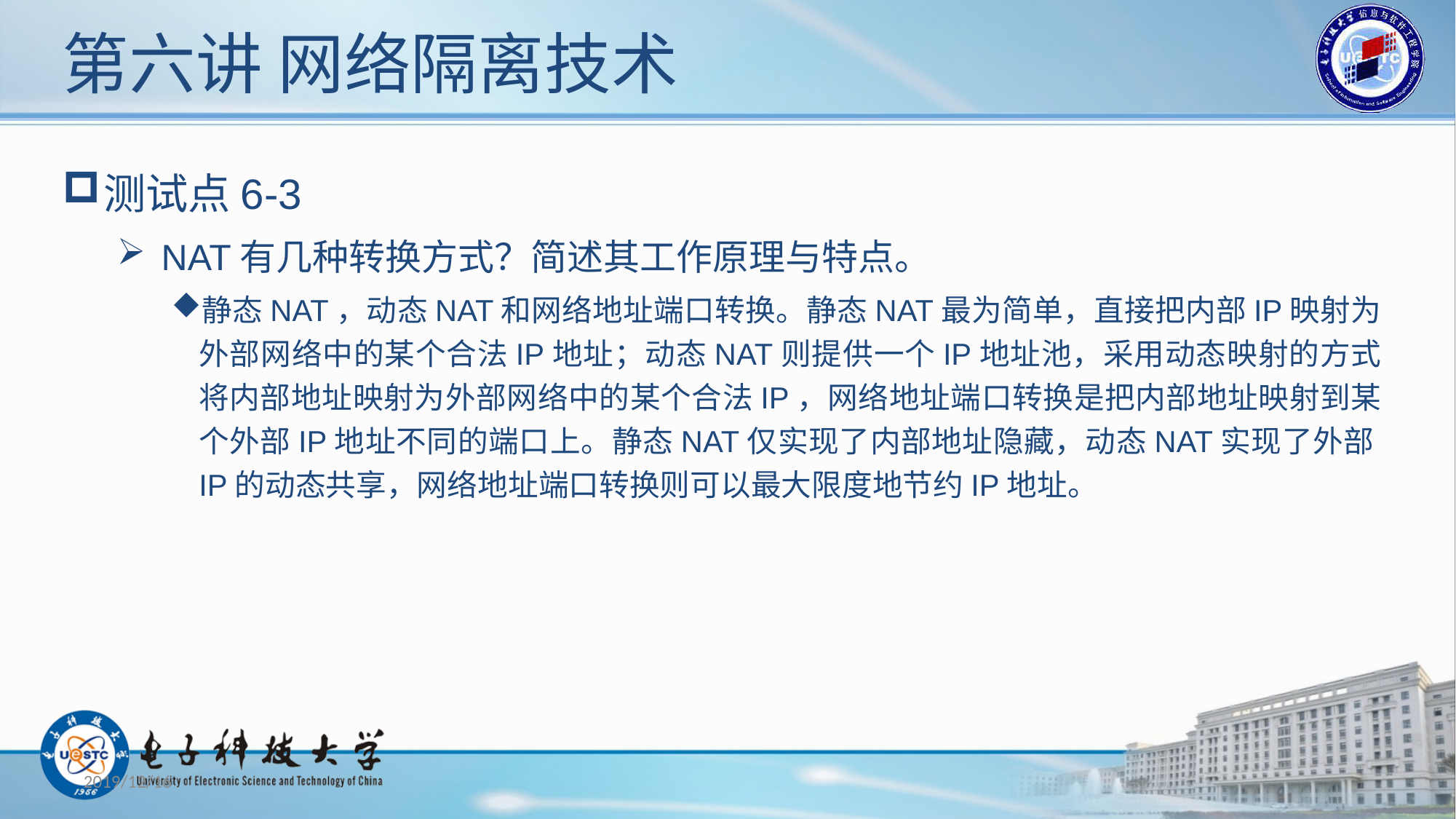

# 第六讲 网络隔离技术
测试点6-3
 NAT有几种转换方式？简述其工作原理与特点。
静态NAT，动态NAT和网络地址端口转换。静态NAT最为简单，直接把内部IP映射为外部网络中的某个合法IP地址；动态NAT则提供一个IP地址池，采用动态映射的方式将内部地址映射为外部网络中的某个合法IP，网络地址端口转换是把内部地址映射到某个外部IP地址不同的端口上。静态NAT仅实现了内部地址隐藏，动态NAT实现了外部IP的动态共享，网络地址端口转换则可以最大限度地节约IP地址。

2019/12/16